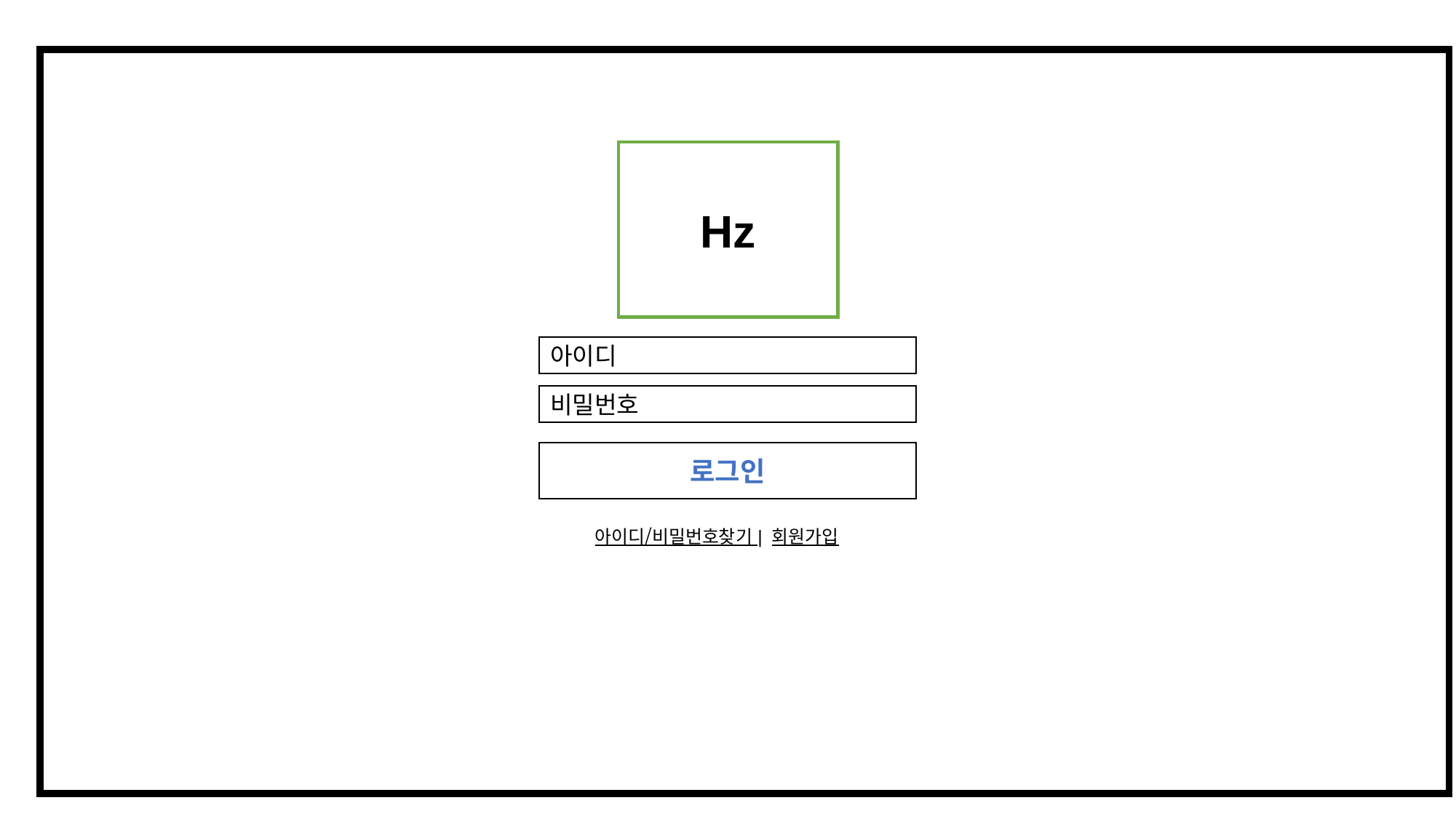

Hz
아이디
비밀번호
로그인
아이디/비밀번호찾기 | 회원가입